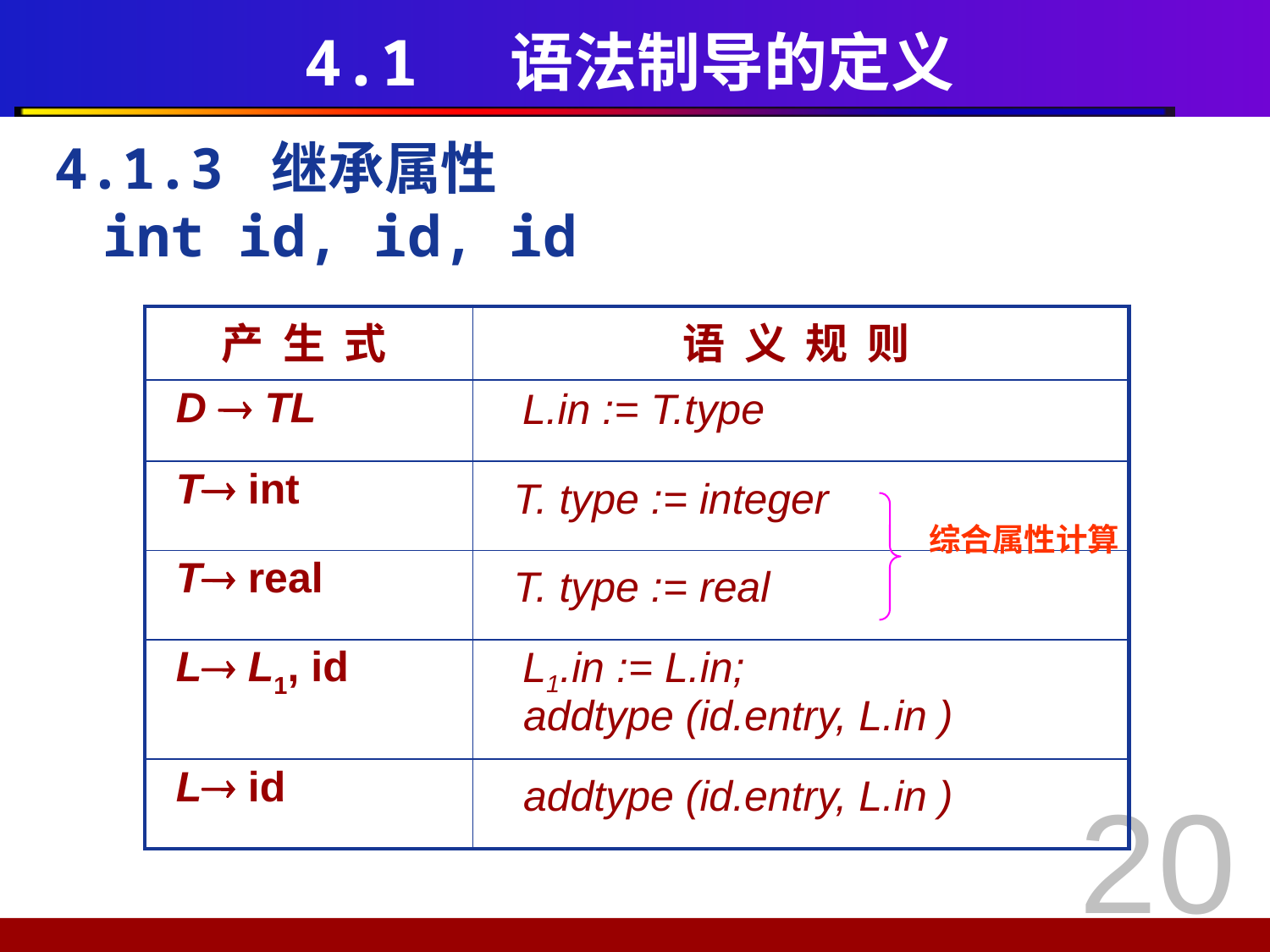

# 4.1  语法制导的定义
4.1.3 继承属性
	int id, id, id
| 产 生 式 | 语 义 规 则 |
| --- | --- |
| D → TL |  |
| T→ int |  |
| T→ real |  |
| L→ L1, id |  |
| L→ id |  |
L.in := T.type
T. type := integer

综合属性计算
T. type := real
L1.in := L.in;
addtype (id.entry, L.in )
addtype (id.entry, L.in )
20